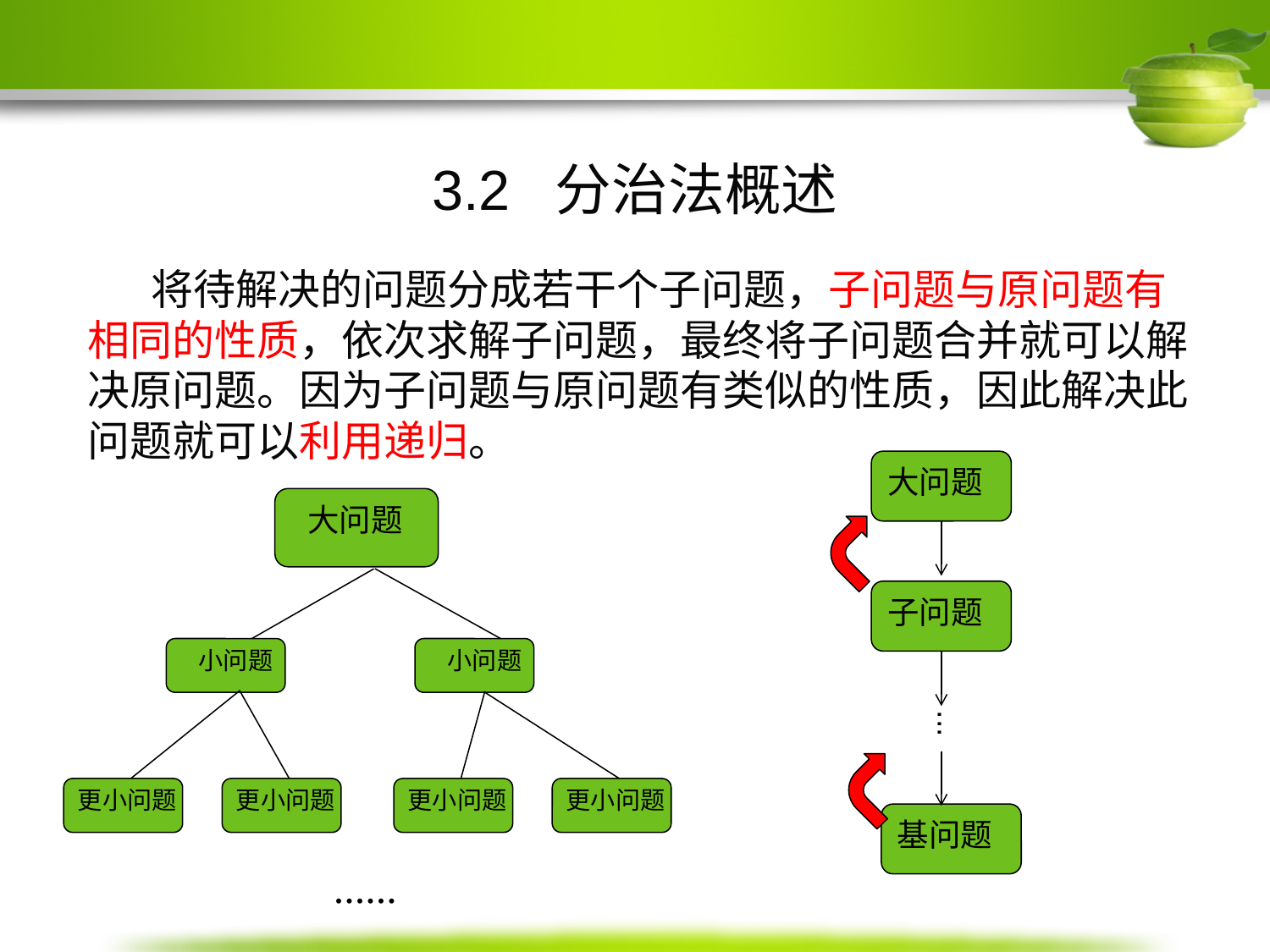

3.2  分治法概述
将待解决的问题分成若干个子问题，子问题与原问题有相同的性质，依次求解子问题，最终将子问题合并就可以解决原问题。因为子问题与原问题有类似的性质，因此解决此问题就可以利用递归。

大问题

大问题

子问题

小问题

小问题
...

更小问题

更小问题

更小问题

更小问题

基问题
......